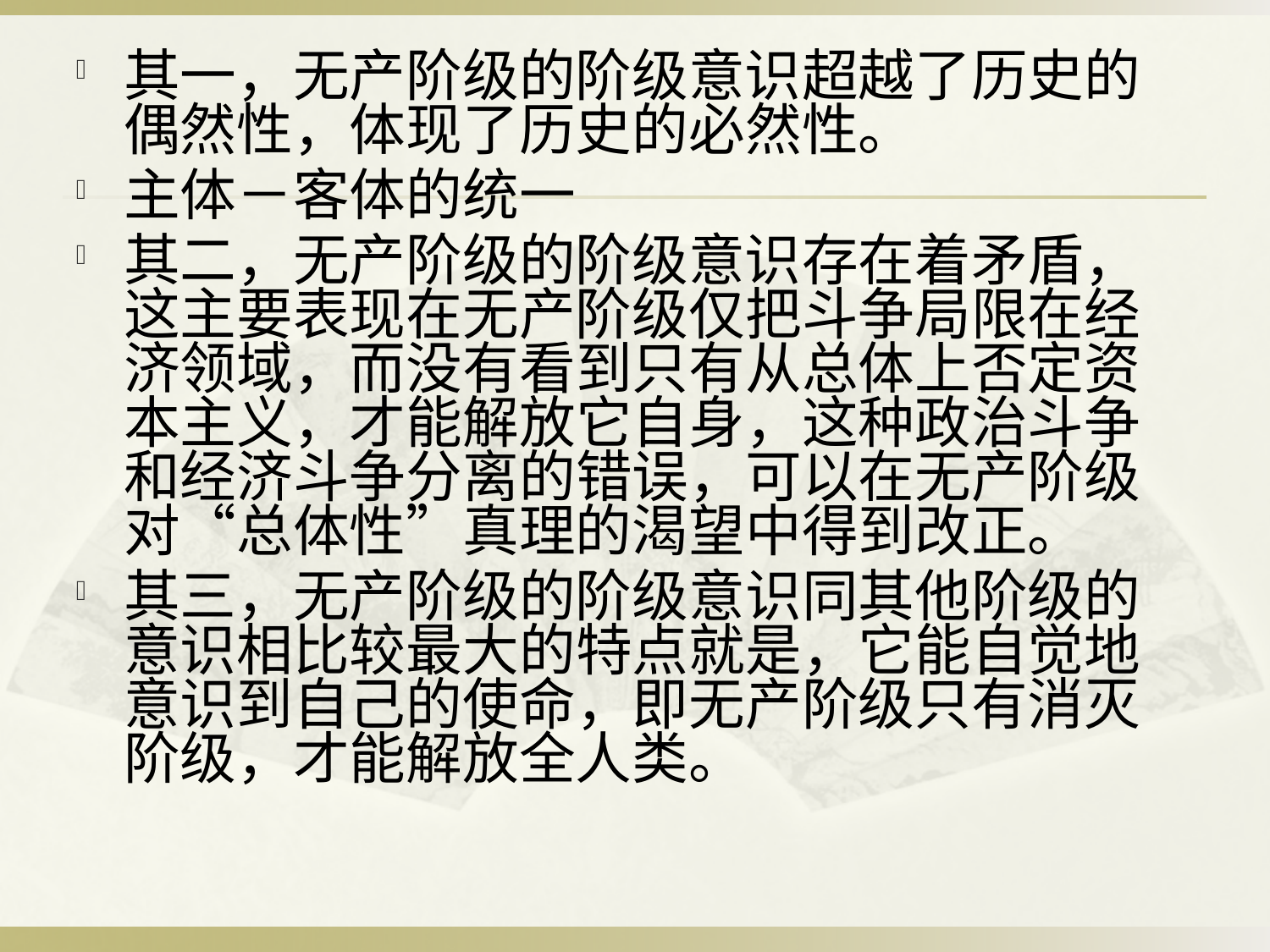

其一，无产阶级的阶级意识超越了历史的偶然性，体现了历史的必然性。
主体－客体的统一
其二，无产阶级的阶级意识存在着矛盾，这主要表现在无产阶级仅把斗争局限在经济领域，而没有看到只有从总体上否定资本主义，才能解放它自身，这种政治斗争和经济斗争分离的错误，可以在无产阶级对“总体性”真理的渴望中得到改正。
其三，无产阶级的阶级意识同其他阶级的意识相比较最大的特点就是，它能自觉地意识到自己的使命，即无产阶级只有消灭阶级，才能解放全人类。